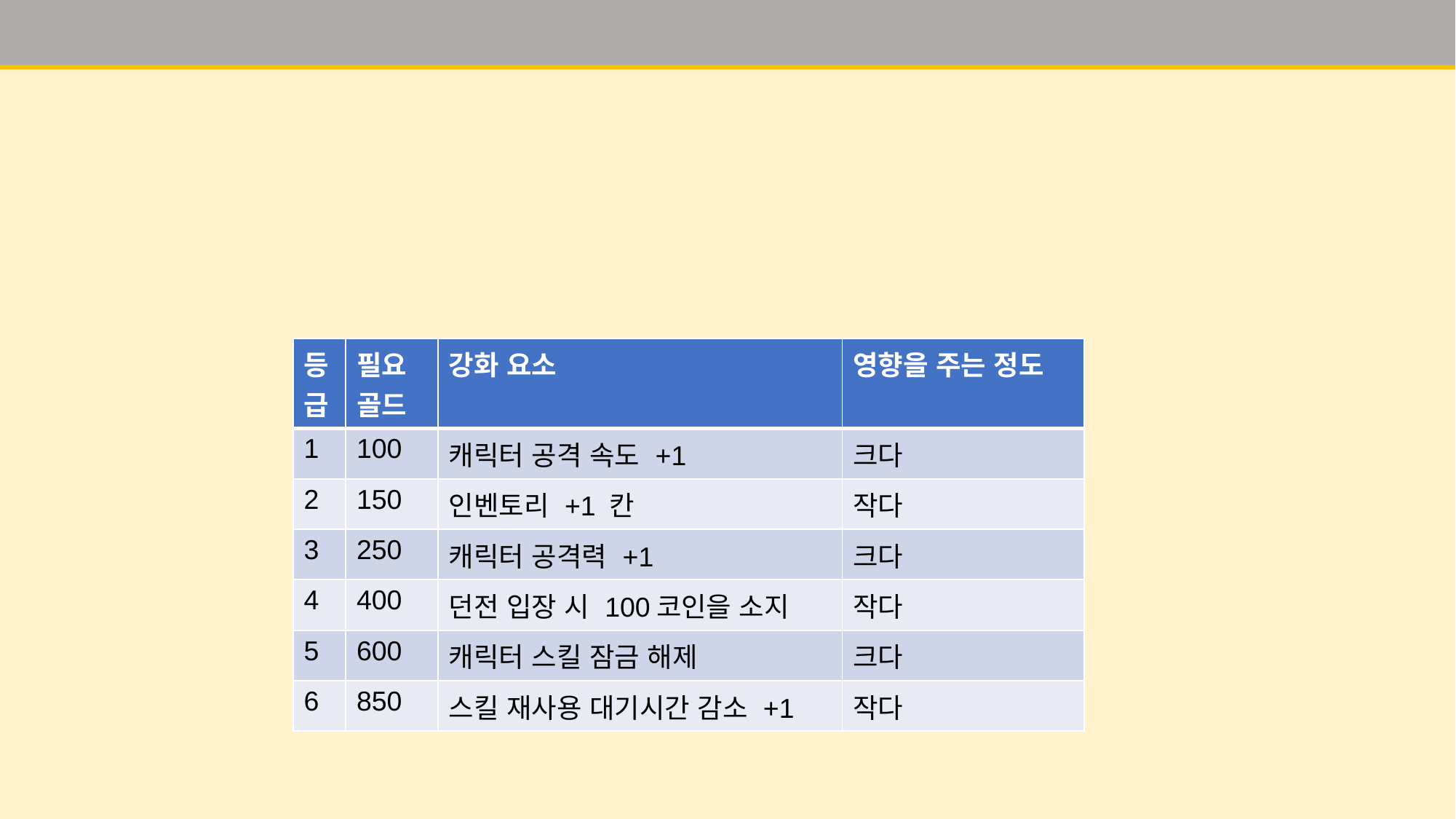

#

| 등급 | 필요 골드 | 강화 요소 | 영향을 주는 정도 |
| --- | --- | --- | --- |
| 1 | 100 | 캐릭터 공격 속도 +1 | 크다 |
| 2 | 150 | 인벤토리 +1 칸 | 작다 |
| 3 | 250 | 캐릭터 공격력 +1 | 크다 |
| 4 | 400 | 던전 입장 시 100코인을 소지 | 작다 |
| 5 | 600 | 캐릭터 스킬 잠금 해제 | 크다 |
| 6 | 850 | 스킬 재사용 대기시간 감소 +1 | 작다 |